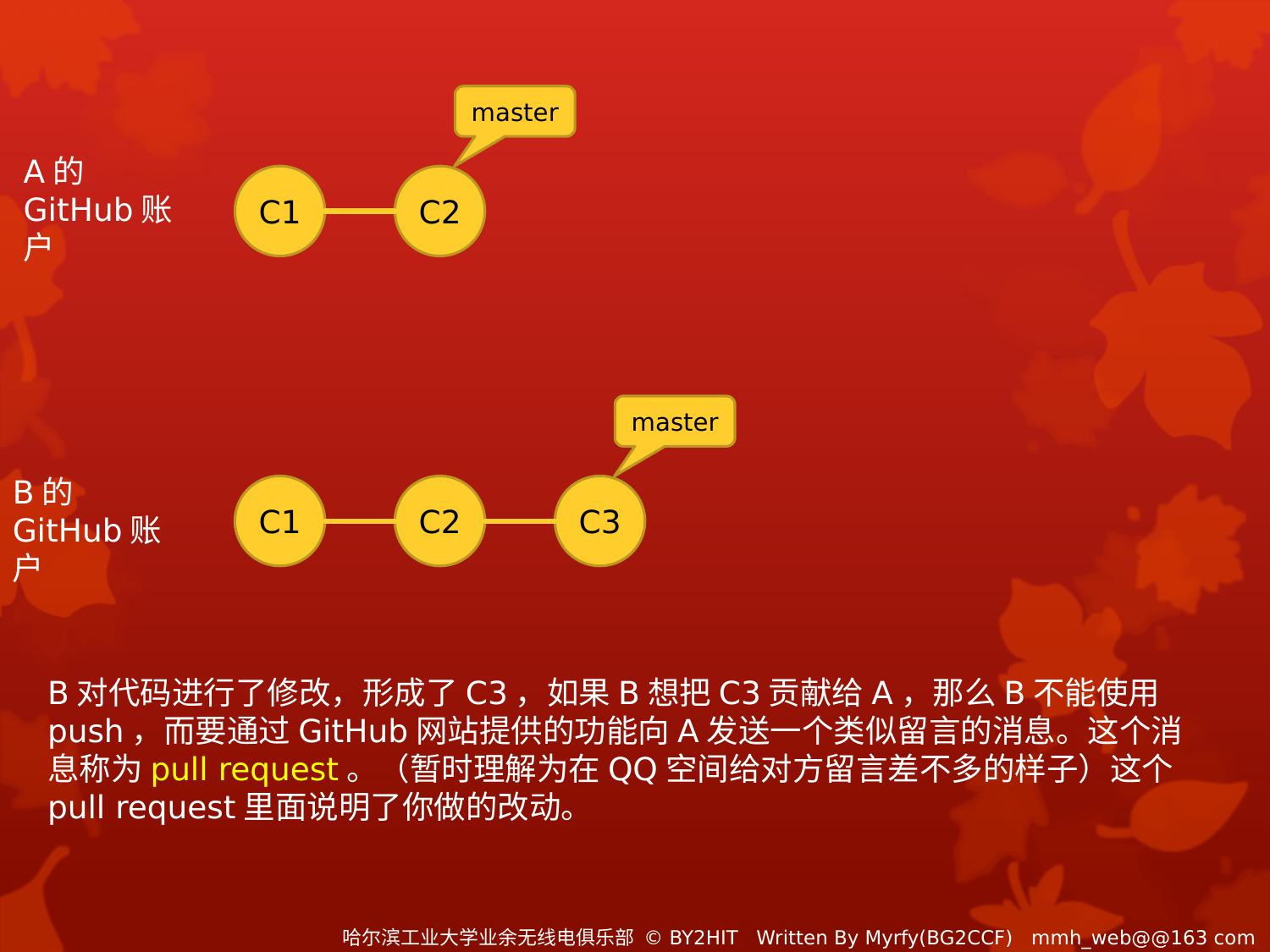

master
A的
GitHub账户
C1
C2
master
B的
GitHub账户
C1
C2
C3
B对代码进行了修改，形成了C3，如果B想把C3贡献给A，那么B不能使用push，而要通过GitHub网站提供的功能向A发送一个类似留言的消息。这个消息称为pull request。（暂时理解为在QQ空间给对方留言差不多的样子）这个pull request里面说明了你做的改动。